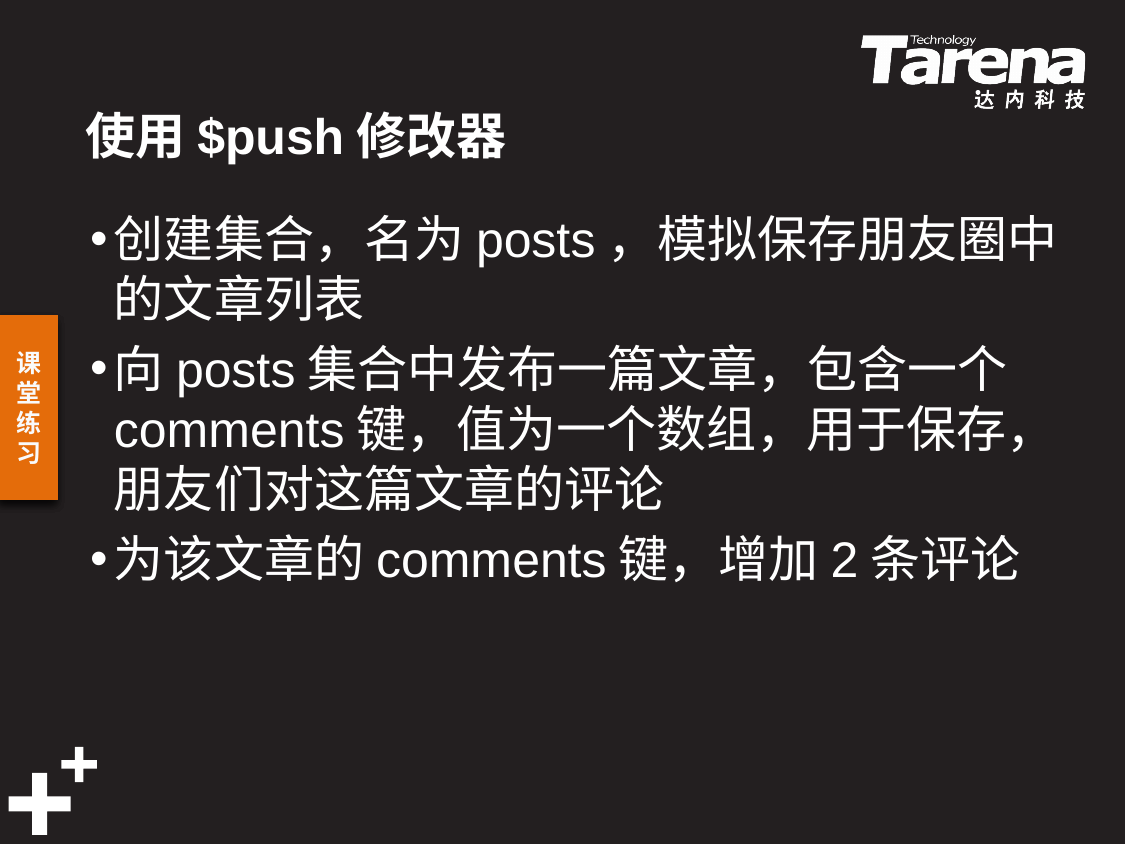

# 使用$push修改器
创建集合，名为posts，模拟保存朋友圈中的文章列表
向posts集合中发布一篇文章，包含一个comments键，值为一个数组，用于保存，朋友们对这篇文章的评论
为该文章的comments键，增加2条评论